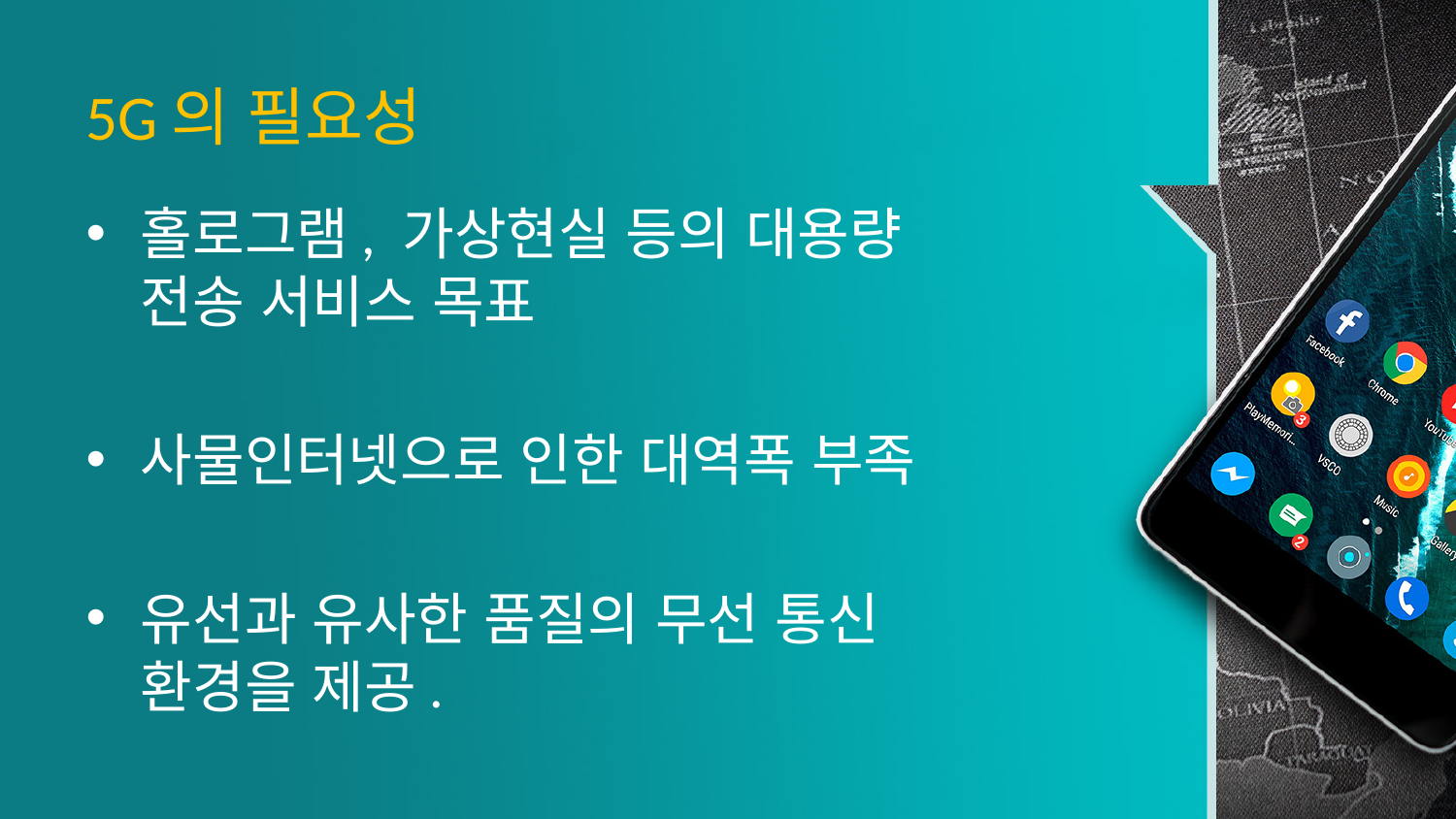

# 5G의 필요성
홀로그램, 가상현실 등의 대용량 전송 서비스 목표

사물인터넷으로 인한 대역폭 부족

유선과 유사한 품질의 무선 통신 환경을 제공.